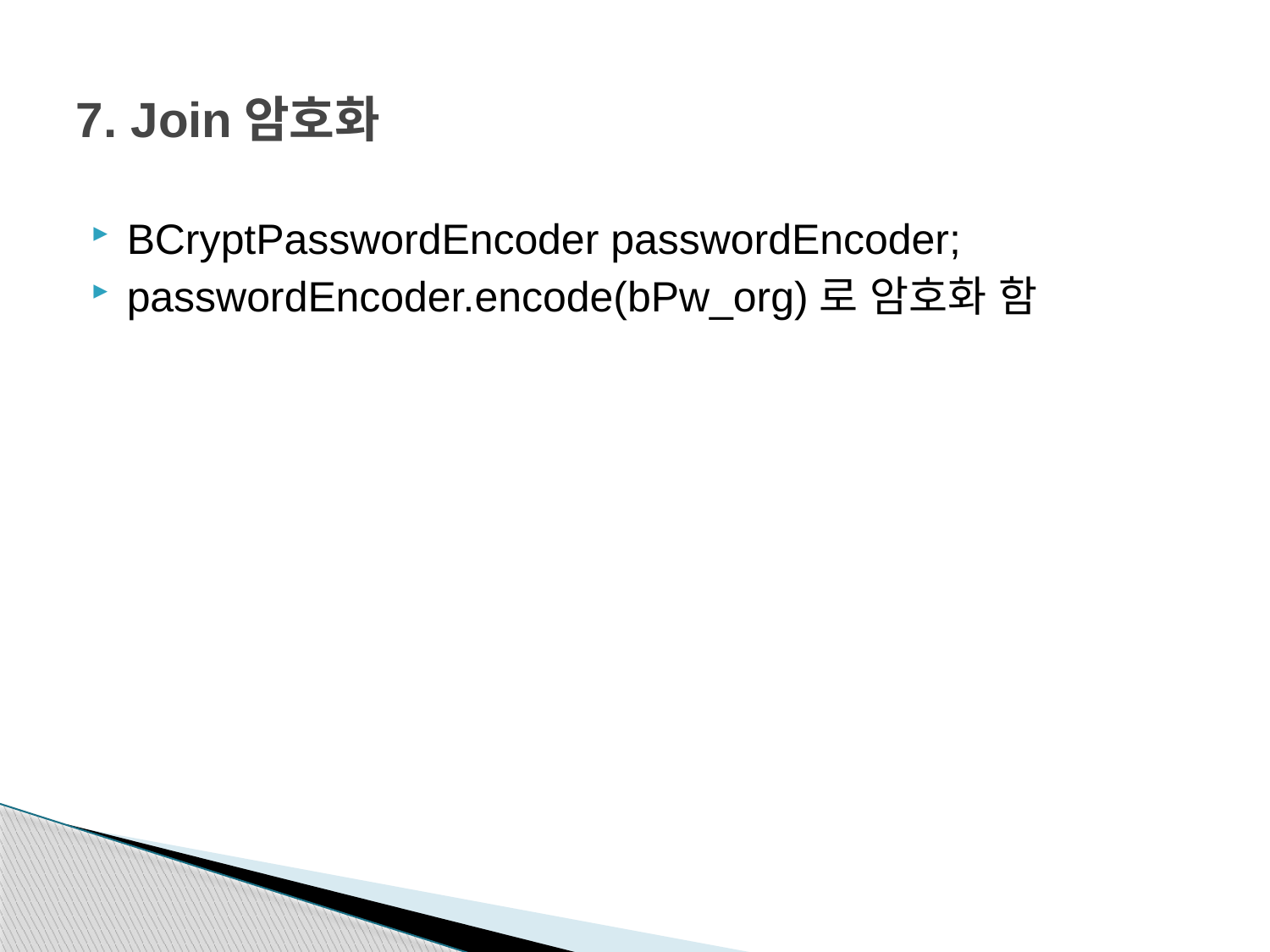

# 7. Join암호화
BCryptPasswordEncoder passwordEncoder;
passwordEncoder.encode(bPw_org)로 암호화 함